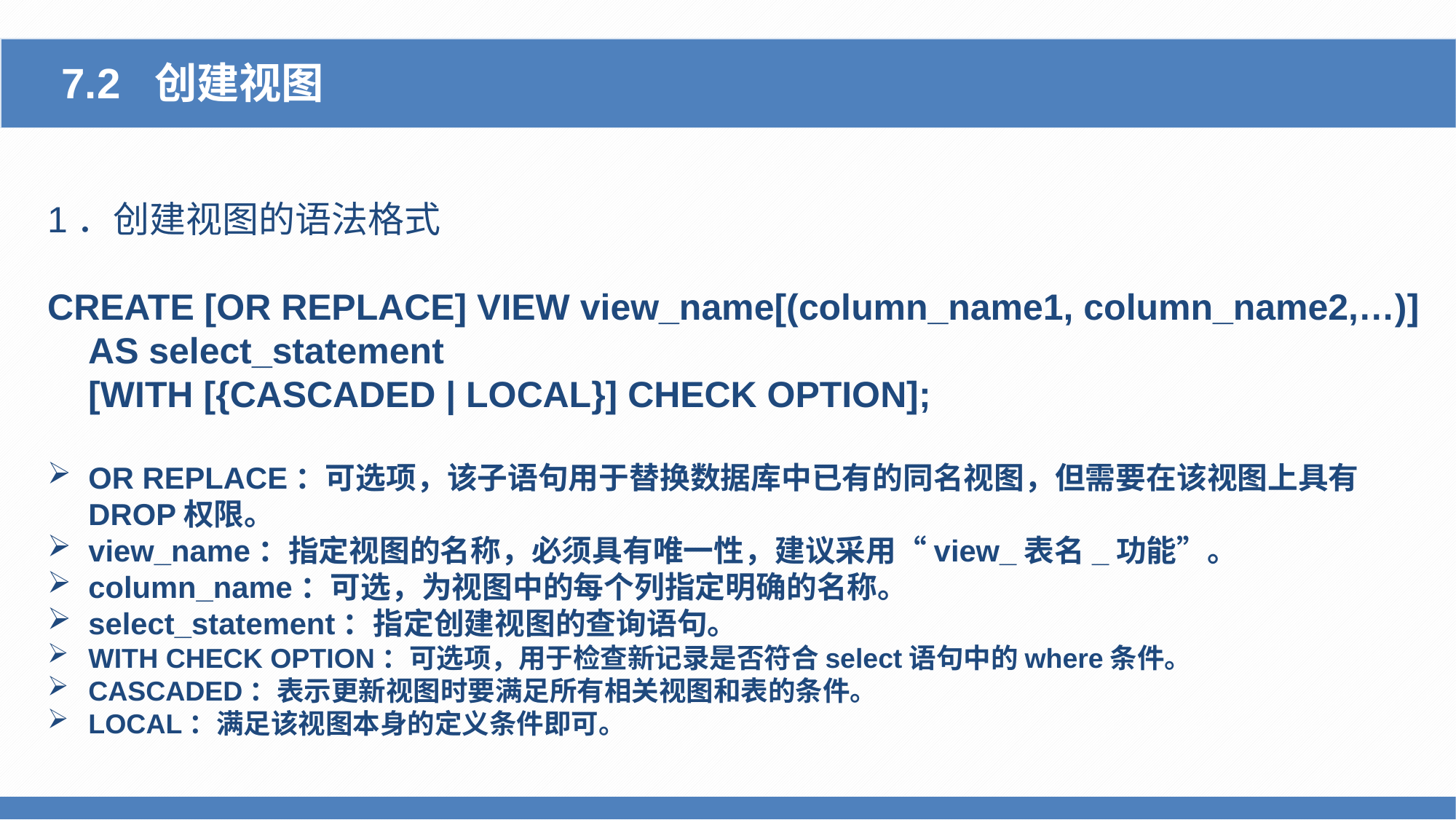

7.2  创建视图

1．创建视图的语法格式

CREATE [OR REPLACE] VIEW view_name[(column_name1, column_name2,…)]
    AS select_statement
    [WITH [{CASCADED | LOCAL}] CHECK OPTION];

OR REPLACE：可选项，该子语句用于替换数据库中已有的同名视图，但需要在该视图上具有DROP权限。
view_name：指定视图的名称，必须具有唯一性，建议采用“view_表名_功能”。
column_name：可选，为视图中的每个列指定明确的名称。
select_statement：指定创建视图的查询语句。
WITH CHECK OPTION：可选项，用于检查新记录是否符合select语句中的where条件。
CASCADED：表示更新视图时要满足所有相关视图和表的条件。
LOCAL：满足该视图本身的定义条件即可。